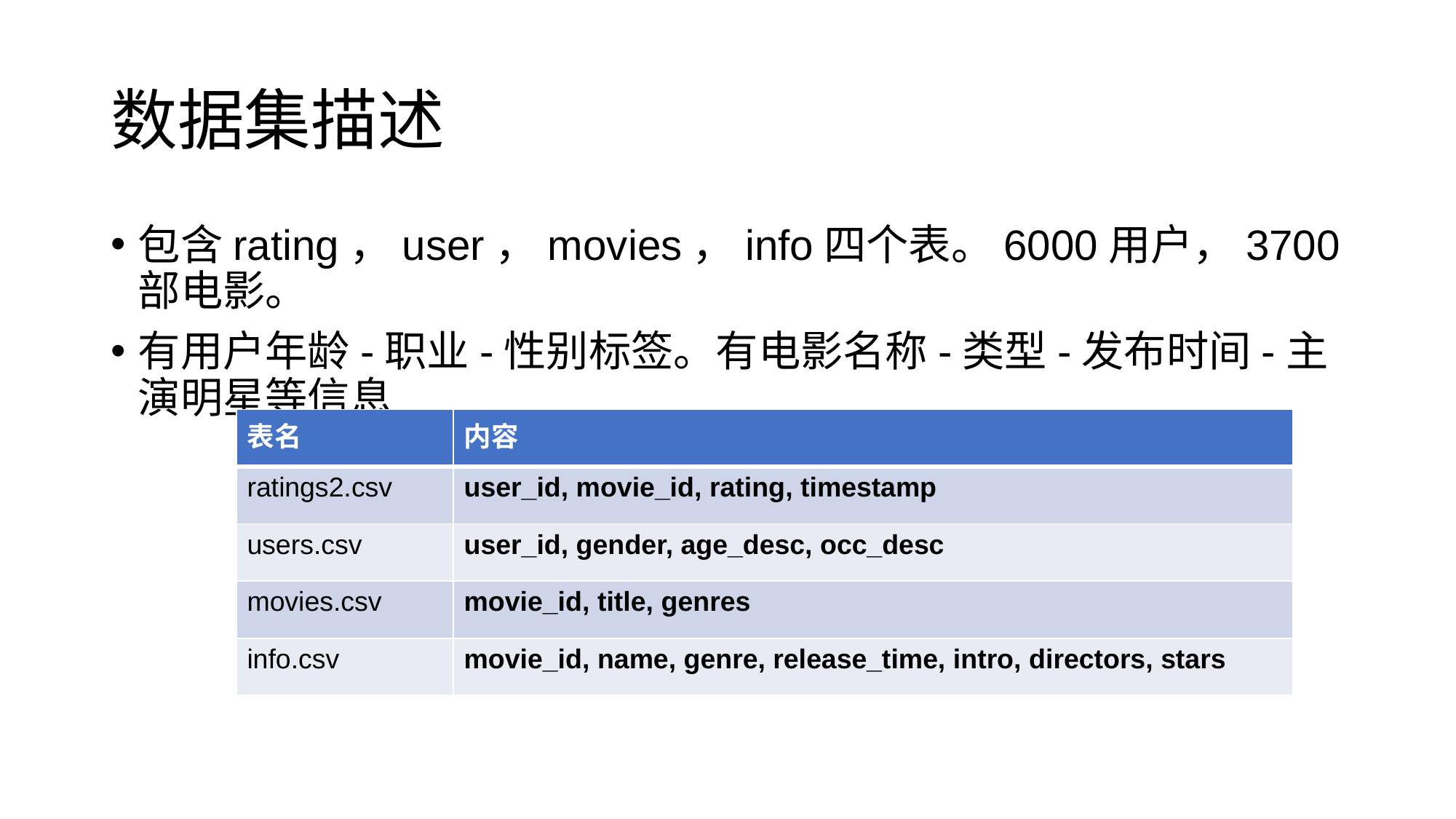

# 数据集描述
包含rating，user，movies，info四个表。6000用户，3700部电影。
有用户年龄-职业-性别标签。有电影名称-类型-发布时间-主演明星等信息

| 表名 | 内容 |
| --- | --- |
| ratings2.csv | user\_id, movie\_id, rating, timestamp |
| users.csv | user\_id, gender, age\_desc, occ\_desc |
| movies.csv | movie\_id, title, genres |
| info.csv | movie\_id, name, genre, release\_time, intro, directors, stars |